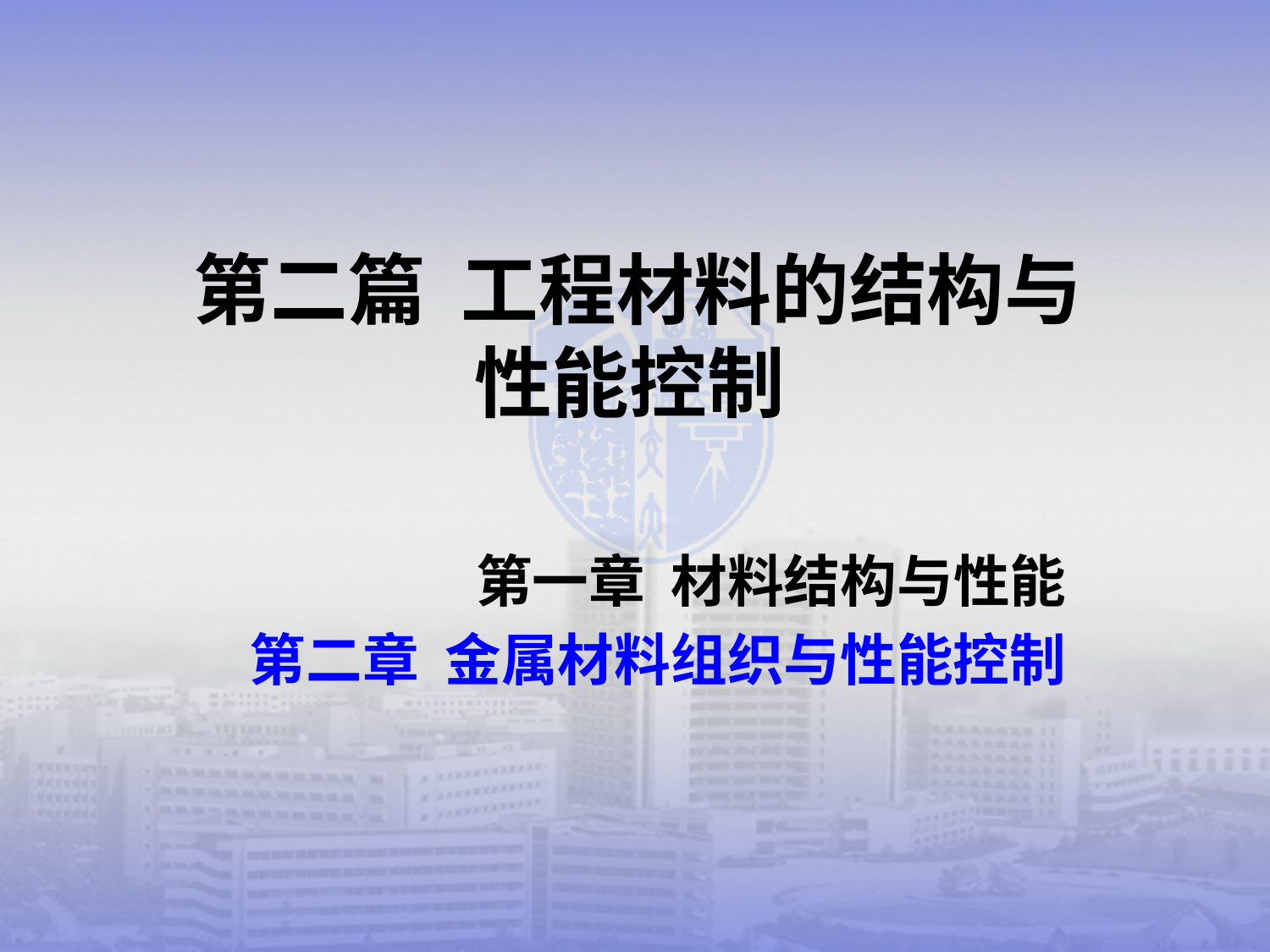

# 第二篇  工程材料的结构与性能控制
第一章  材料结构与性能
第二章  金属材料组织与性能控制